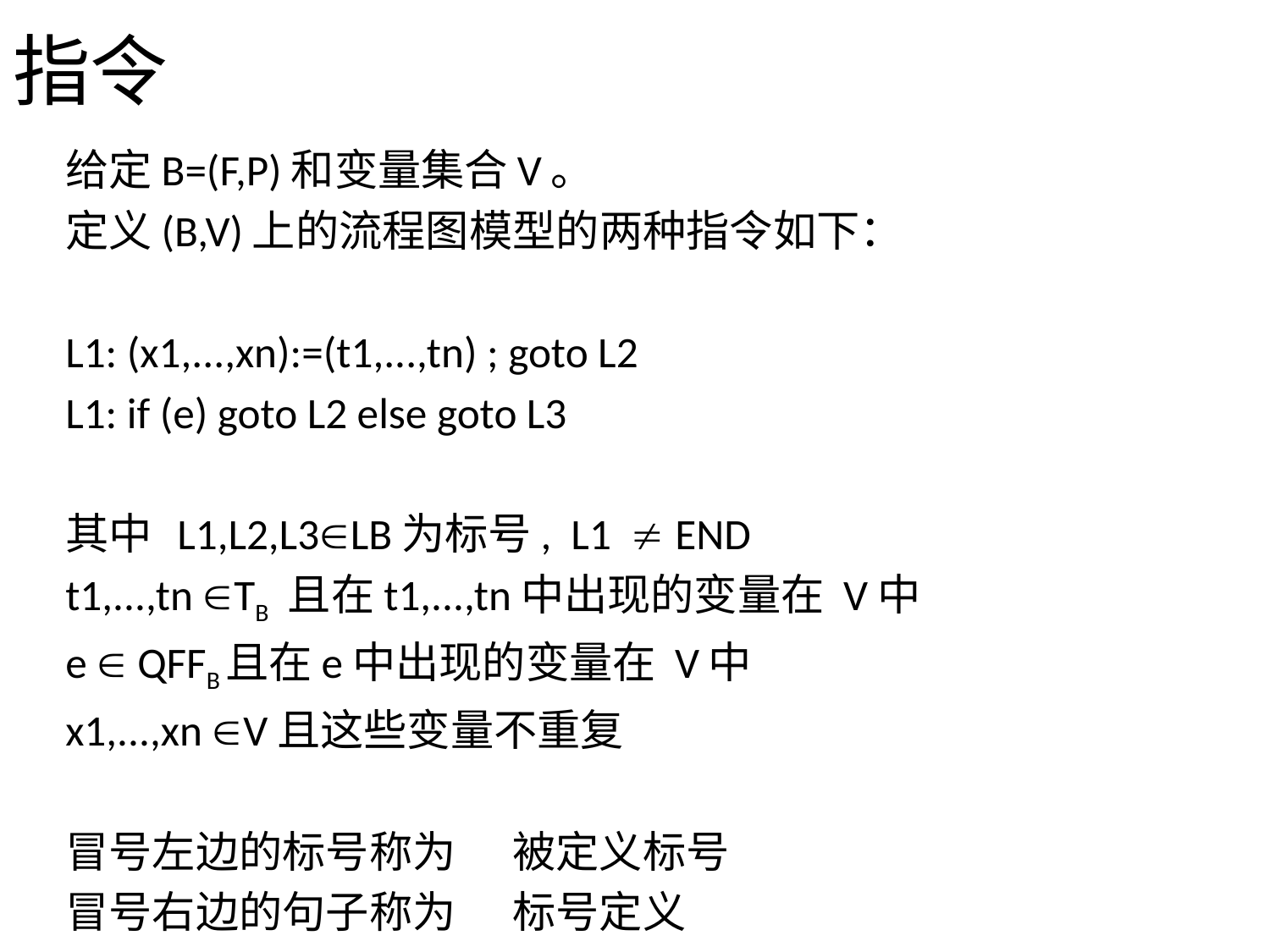

# 指令
给定B=(F,P)和变量集合V。
定义(B,V)上的流程图模型的两种指令如下：

L1: (x1,...,xn):=(t1,...,tn) ; goto L2
L1: if (e) goto L2 else goto L3

其中	L1,L2,L3∈LB为标号,  L1  ≠ END
		t1,...,tn ∈TB 且在t1,...,tn中出现的变量在 V中
		e ∈ QFFB且在e中出现的变量在 V中
		x1,...,xn ∈V且这些变量不重复

冒号左边的标号称为	被定义标号
冒号右边的句子称为	标号定义